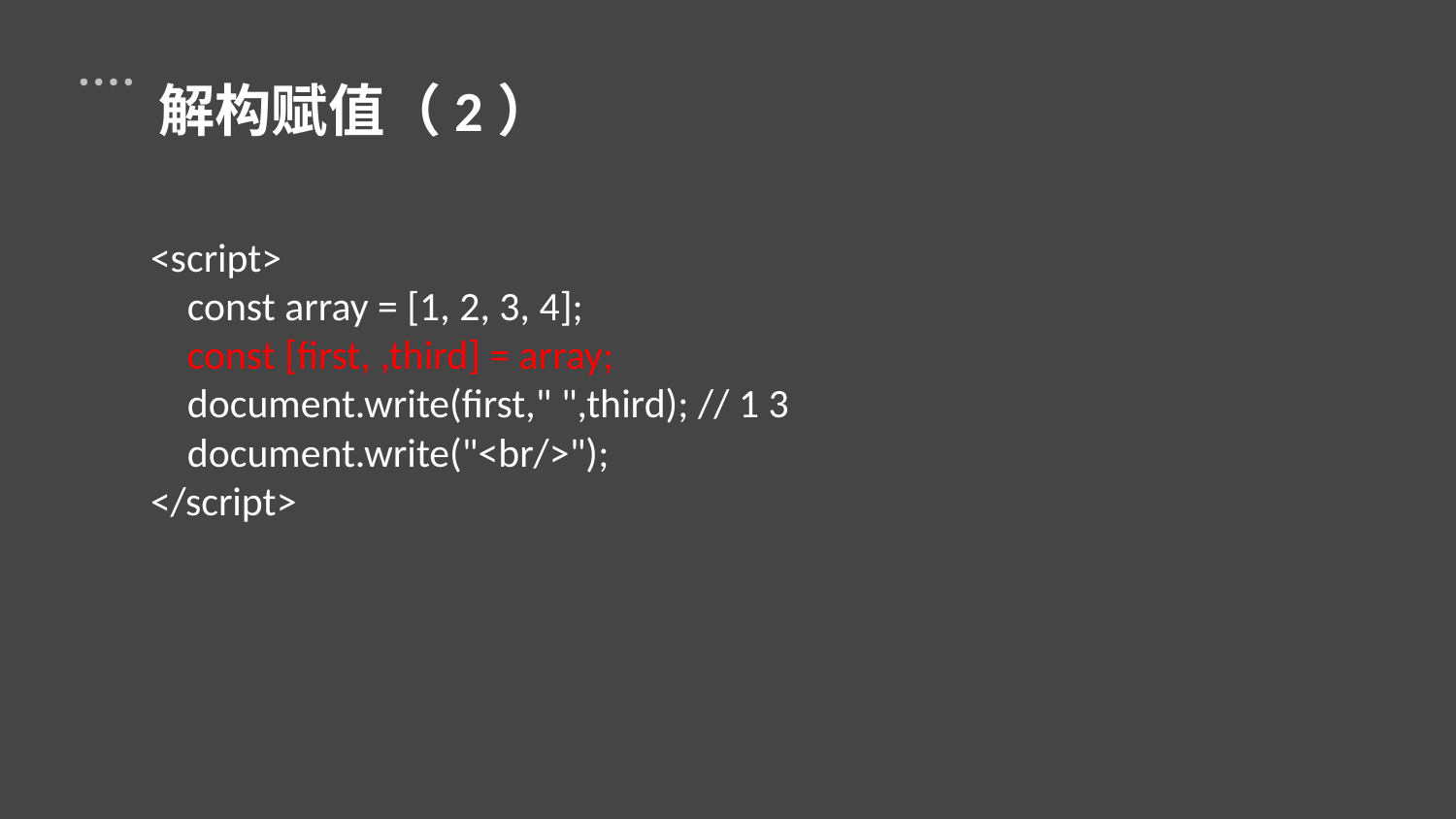

解构赋值（2）

<script>
    const array = [1, 2, 3, 4];
    const [first, ,third] = array;
    document.write(first," ",third); // 1 3
    document.write("<br/>");
</script>